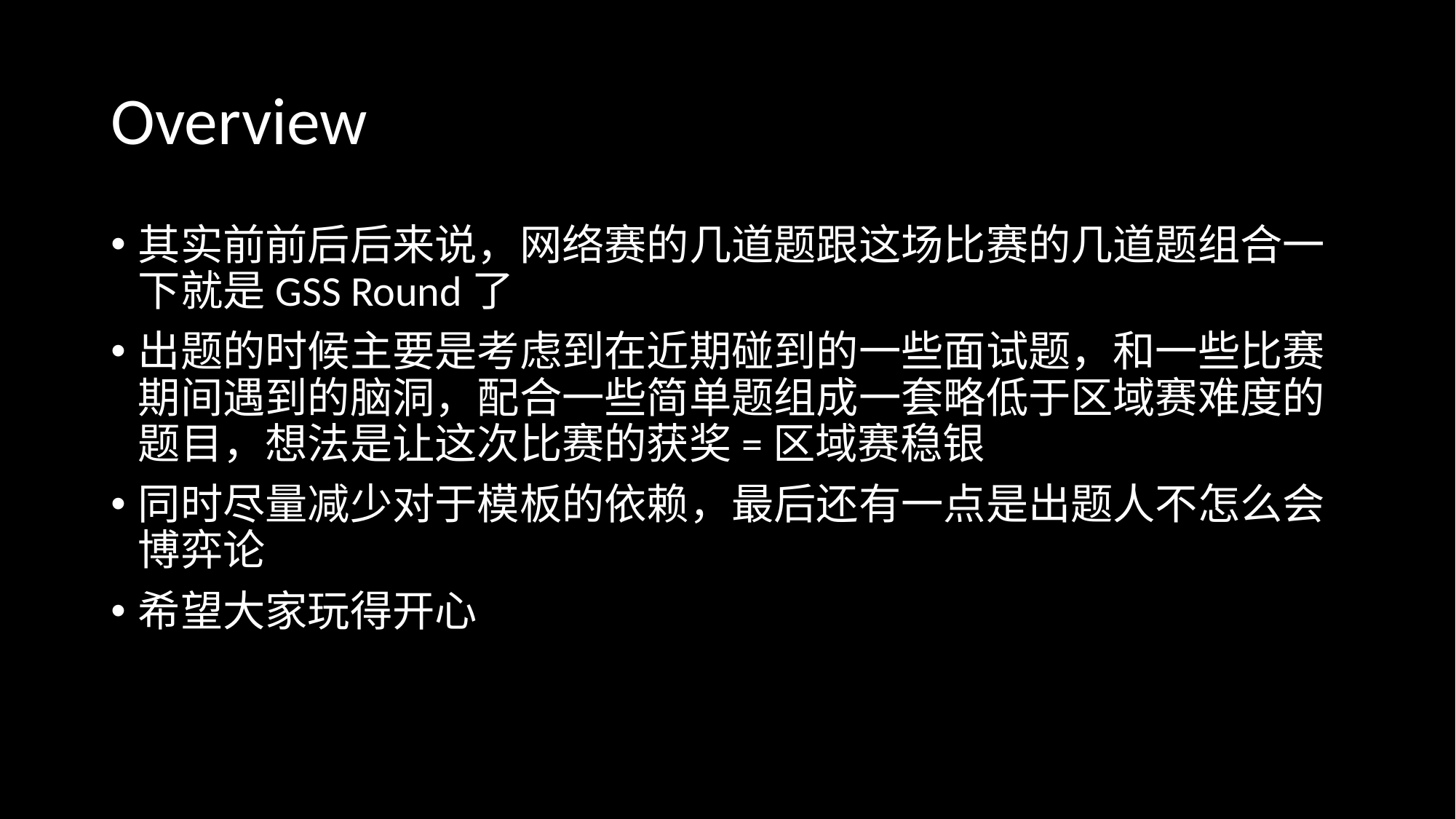

# Overview
其实前前后后来说，网络赛的几道题跟这场比赛的几道题组合一下就是GSS Round了
出题的时候主要是考虑到在近期碰到的一些面试题，和一些比赛期间遇到的脑洞，配合一些简单题组成一套略低于区域赛难度的题目，想法是让这次比赛的获奖=区域赛稳银
同时尽量减少对于模板的依赖，最后还有一点是出题人不怎么会博弈论
希望大家玩得开心